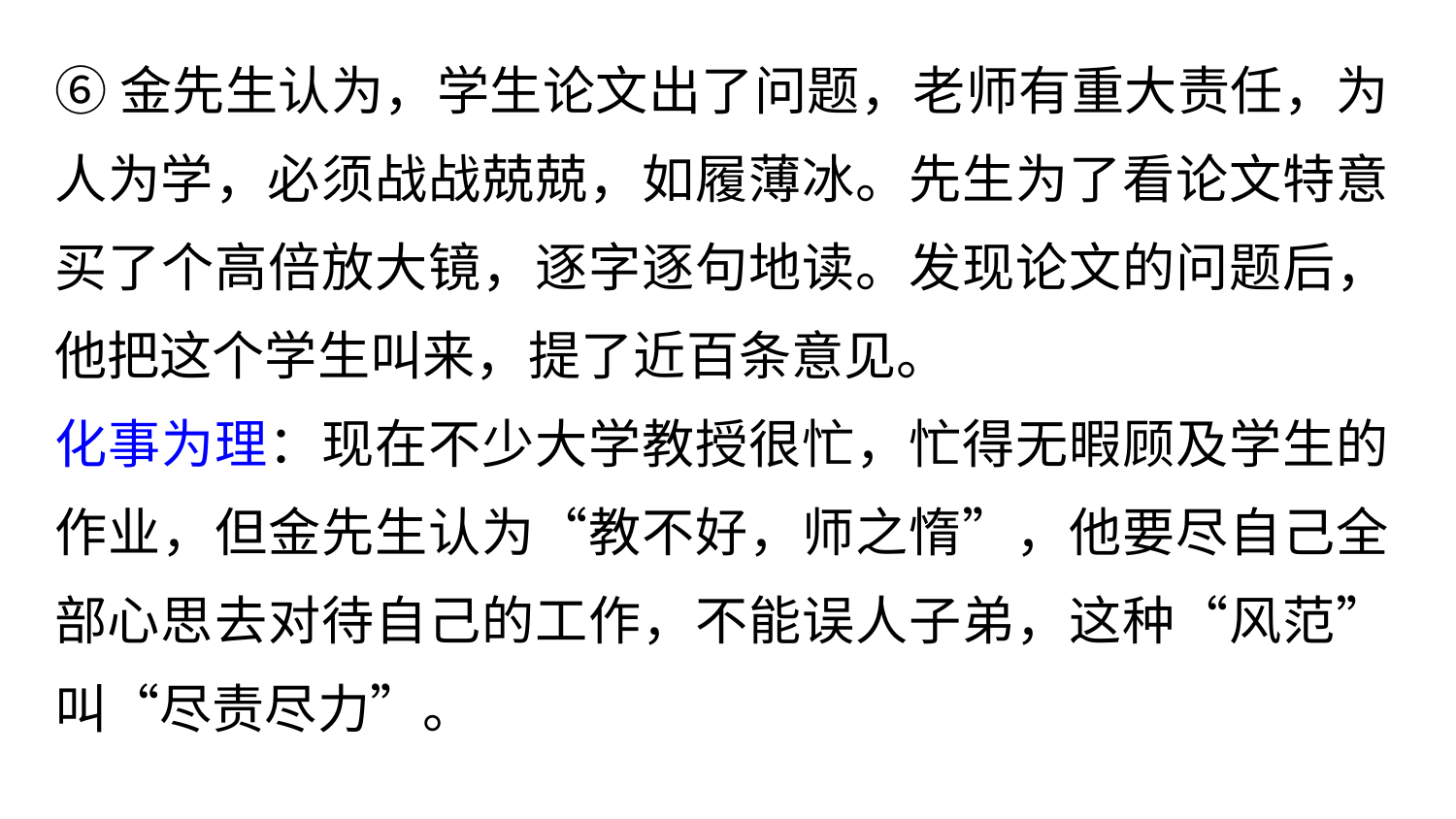

⑥金先生认为，学生论文出了问题，老师有重大责任，为人为学，必须战战兢兢，如履薄冰。先生为了看论文特意买了个高倍放大镜，逐字逐句地读。发现论文的问题后，他把这个学生叫来，提了近百条意见。
化事为理：现在不少大学教授很忙，忙得无暇顾及学生的作业，但金先生认为“教不好，师之惰”，他要尽自己全部心思去对待自己的工作，不能误人子弟，这种“风范”叫“尽责尽力”。